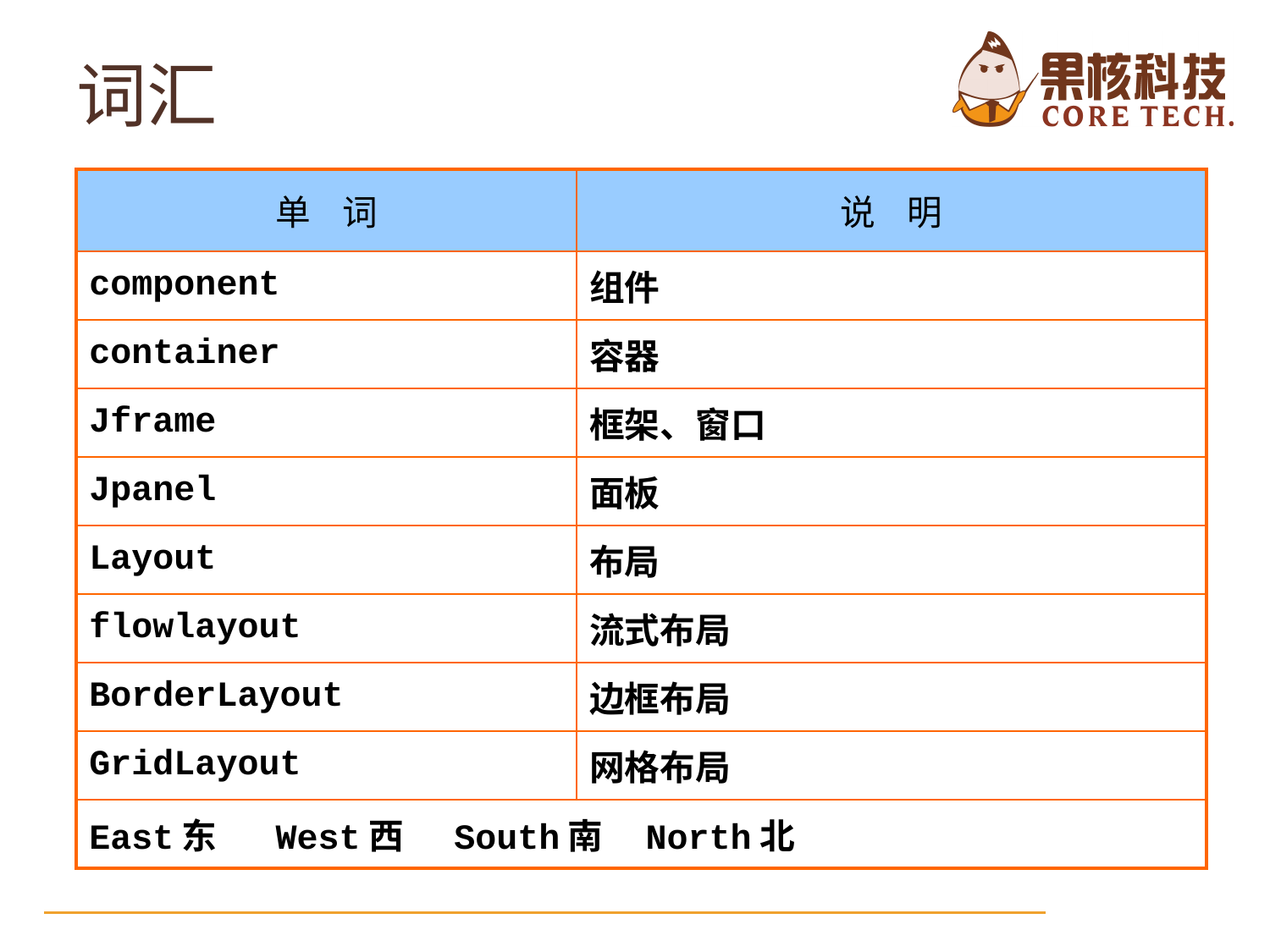

# 词汇
| 单 词 | 说 明 |
| --- | --- |
| component | 组件 |
| container | 容器 |
| Jframe | 框架、窗口 |
| Jpanel | 面板 |
| Layout | 布局 |
| flowlayout | 流式布局 |
| BorderLayout | 边框布局 |
| GridLayout | 网格布局 |
| East东 West西 South南 North北 |  |